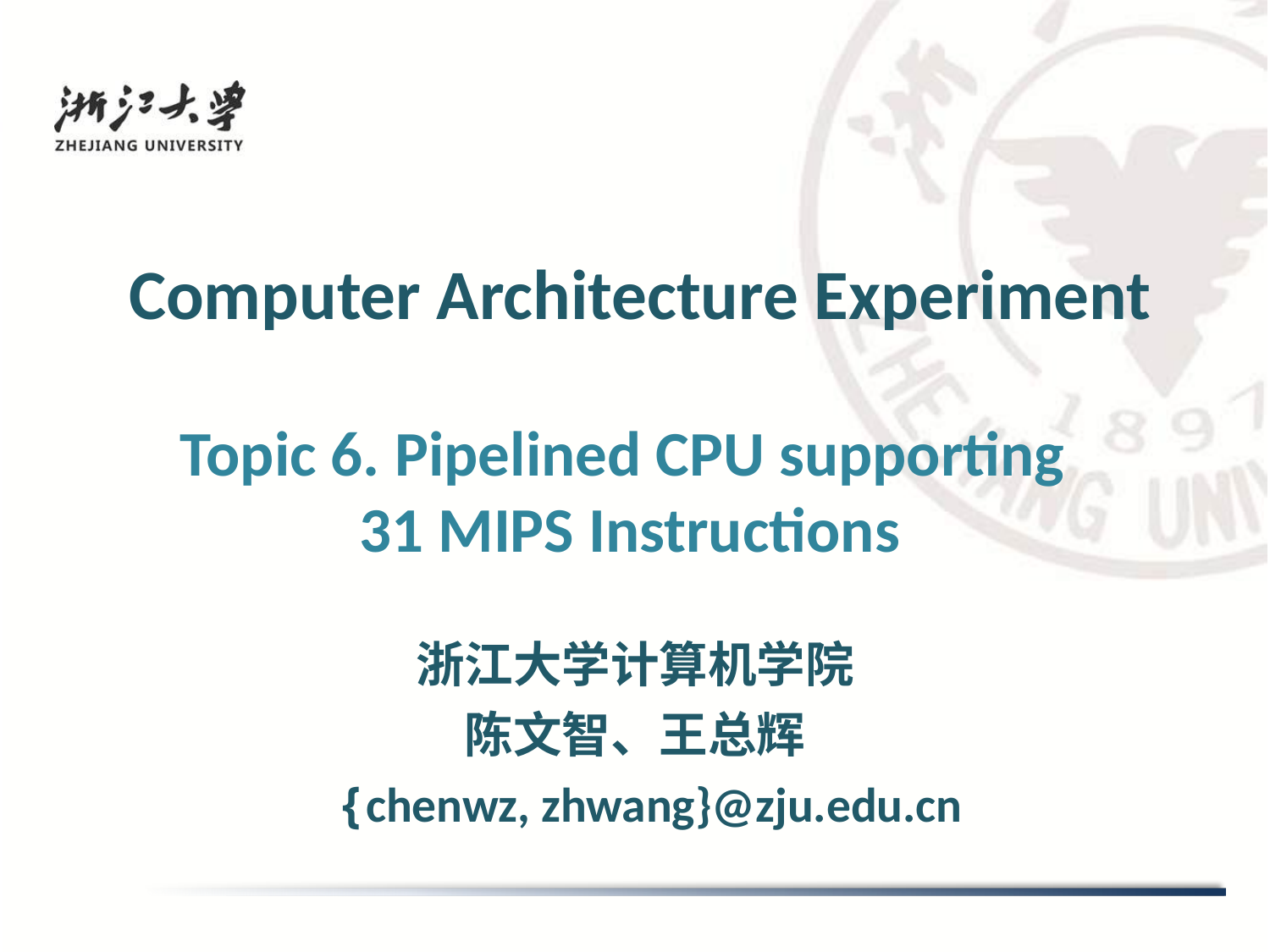

# Computer Architecture Experiment
Topic 6. Pipelined CPU supporting
31 MIPS Instructions
浙江大学计算机学院
陈文智、王总辉
 {chenwz, zhwang}@zju.edu.cn